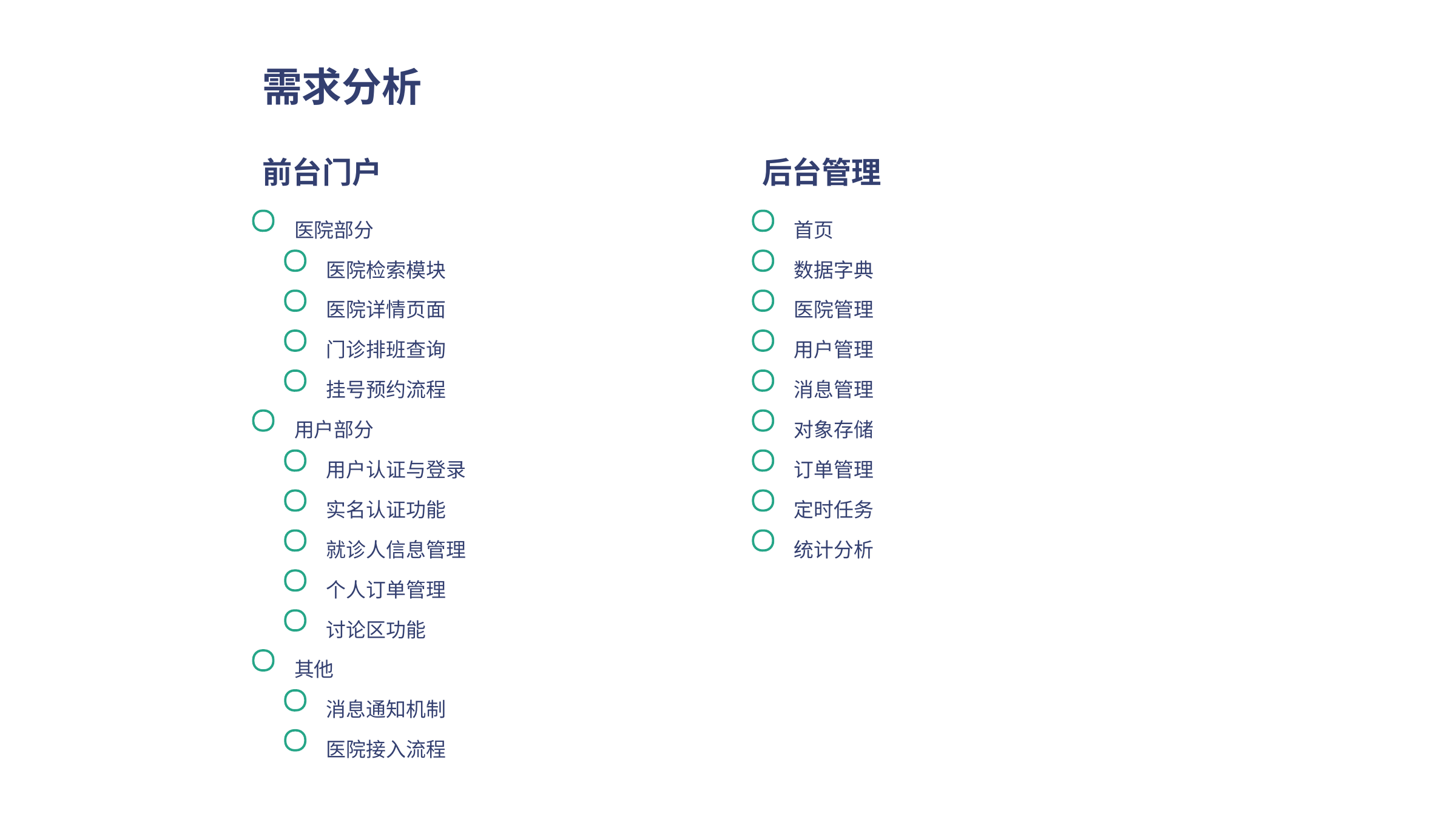

需求分析
前台门户
后台管理
医院部分
首页

医院检索模块
数据字典

医院详情页面
医院管理

门诊排班查询
用户管理

挂号预约流程
消息管理

用户部分
对象存储

用户认证与登录
订单管理

实名认证功能
定时任务

就诊人信息管理
统计分析

个人订单管理

讨论区功能

其他

消息通知机制

医院接入流程